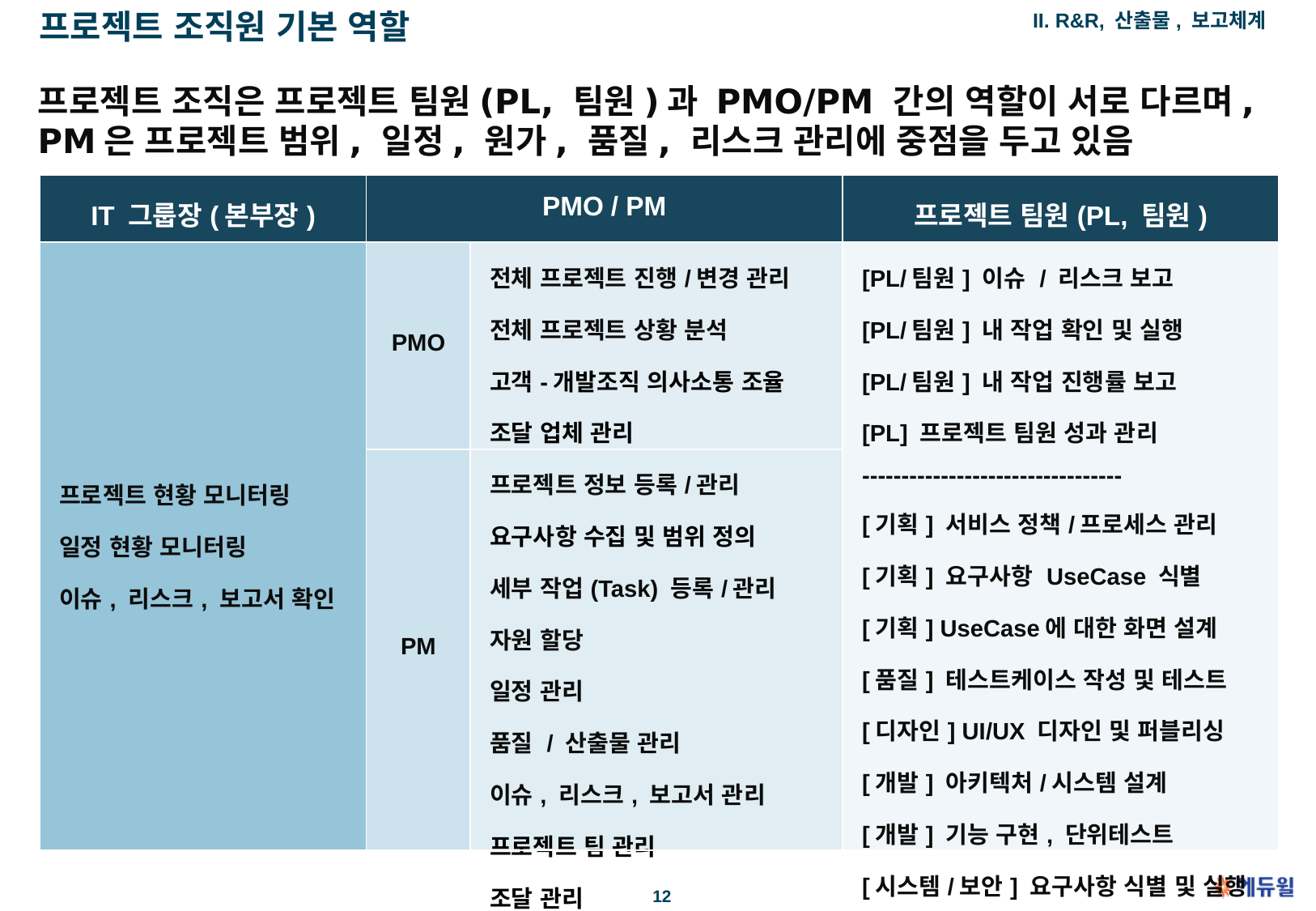

프로젝트 조직원 기본 역할
II. R&R, 산출물, 보고체계
# 프로젝트 조직은 프로젝트 팀원(PL, 팀원)과 PMO/PM 간의 역할이 서로 다르며, PM은 프로젝트 범위, 일정, 원가, 품질, 리스크 관리에 중점을 두고 있음
| IT 그룹장(본부장) | PMO / PM |  | 프로젝트 팀원(PL, 팀원) |
| --- | --- | --- | --- |
| 프로젝트 현황 모니터링 일정 현황 모니터링 이슈, 리스크, 보고서 확인 | PMO | 전체 프로젝트 진행/변경 관리 전체 프로젝트 상황 분석 고객-개발조직 의사소통 조율 조달 업체 관리 | [PL/팀원] 이슈 / 리스크 보고 [PL/팀원] 내 작업 확인 및 실행 [PL/팀원] 내 작업 진행률 보고 [PL] 프로젝트 팀원 성과 관리 --------------------------------- [기획] 서비스 정책/프로세스 관리 [기획] 요구사항 UseCase 식별 [기획] UseCase에 대한 화면 설계 [품질] 테스트케이스 작성 및 테스트 [디자인] UI/UX 디자인 및 퍼블리싱 [개발] 아키텍처/시스템 설계 [개발] 기능 구현, 단위테스트 [시스템/보안] 요구사항 식별 및 실행 |
|  | PM | 프로젝트 정보 등록/관리 요구사항 수집 및 범위 정의 세부 작업(Task) 등록/관리 자원 할당 일정 관리 품질 / 산출물 관리 이슈, 리스크, 보고서 관리 프로젝트 팀 관리 조달 관리 |  |